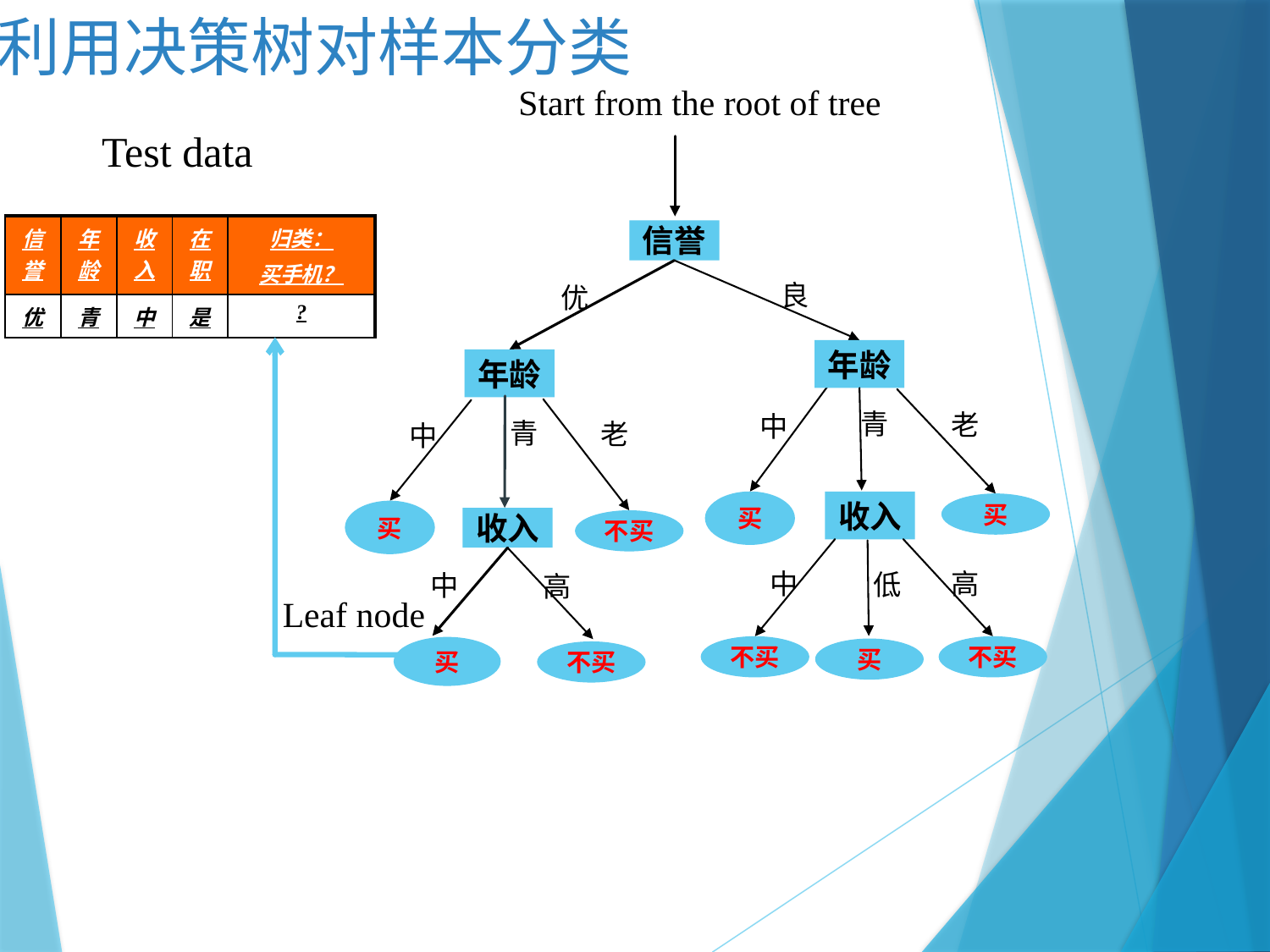

利用决策树对样本分类
Start from the root of tree
Test data
| 信誉 | 年龄 | 收入 | 在职 | 归类： 买手机？ |
| --- | --- | --- | --- | --- |
| 优 | 青 | 中 | 是 | ? |
信誉
良
优
年龄
青
年龄
老
中
青
老
中
收入
买
买
买
收入
不买
中
高
低
中
高
Leaf node
不买
不买
买
买
不买